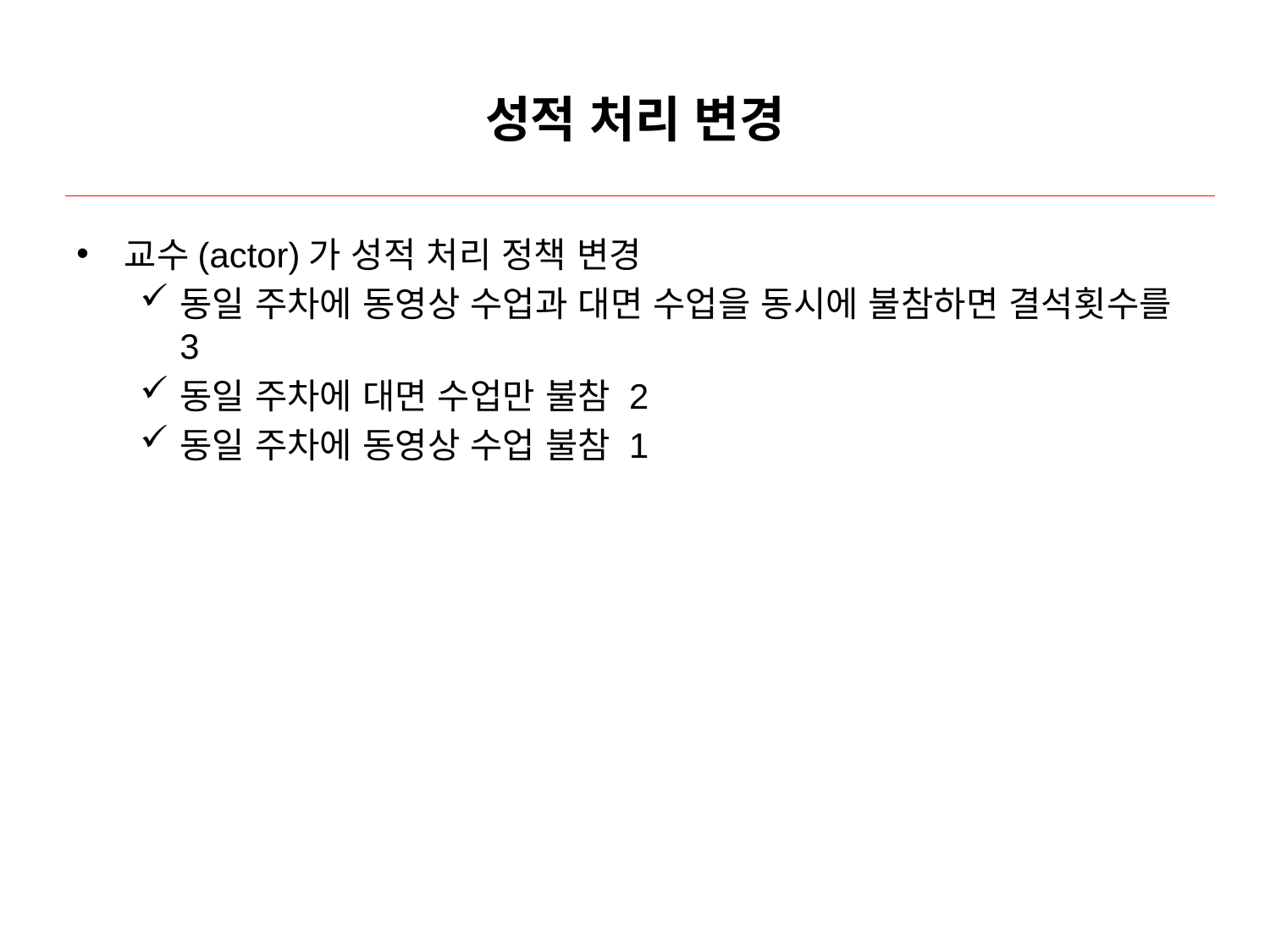

# 성적 처리 변경
교수(actor)가 성적 처리 정책 변경
동일 주차에 동영상 수업과 대면 수업을 동시에 불참하면 결석횟수를 3
동일 주차에 대면 수업만 불참 2
동일 주차에 동영상 수업 불참 1